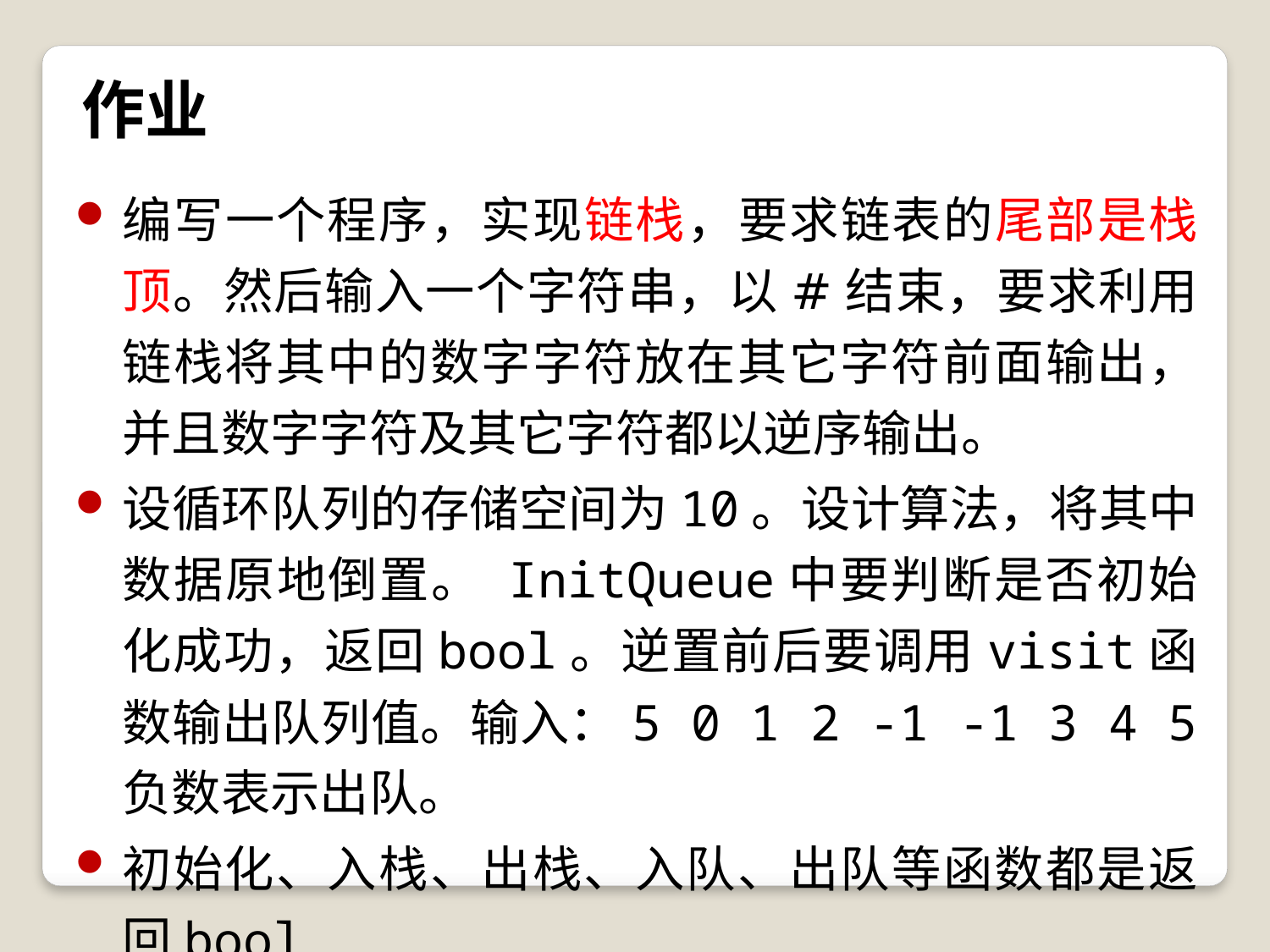

# 作业
编写一个程序，实现链栈，要求链表的尾部是栈顶。然后输入一个字符串，以#结束，要求利用链栈将其中的数字字符放在其它字符前面输出，并且数字字符及其它字符都以逆序输出。
设循环队列的存储空间为10。设计算法，将其中数据原地倒置。 InitQueue中要判断是否初始化成功，返回bool。逆置前后要调用visit函数输出队列值。输入：5 0 1 2 -1 -1 3 4 5 负数表示出队。
初始化、入栈、出栈、入队、出队等函数都是返回bool